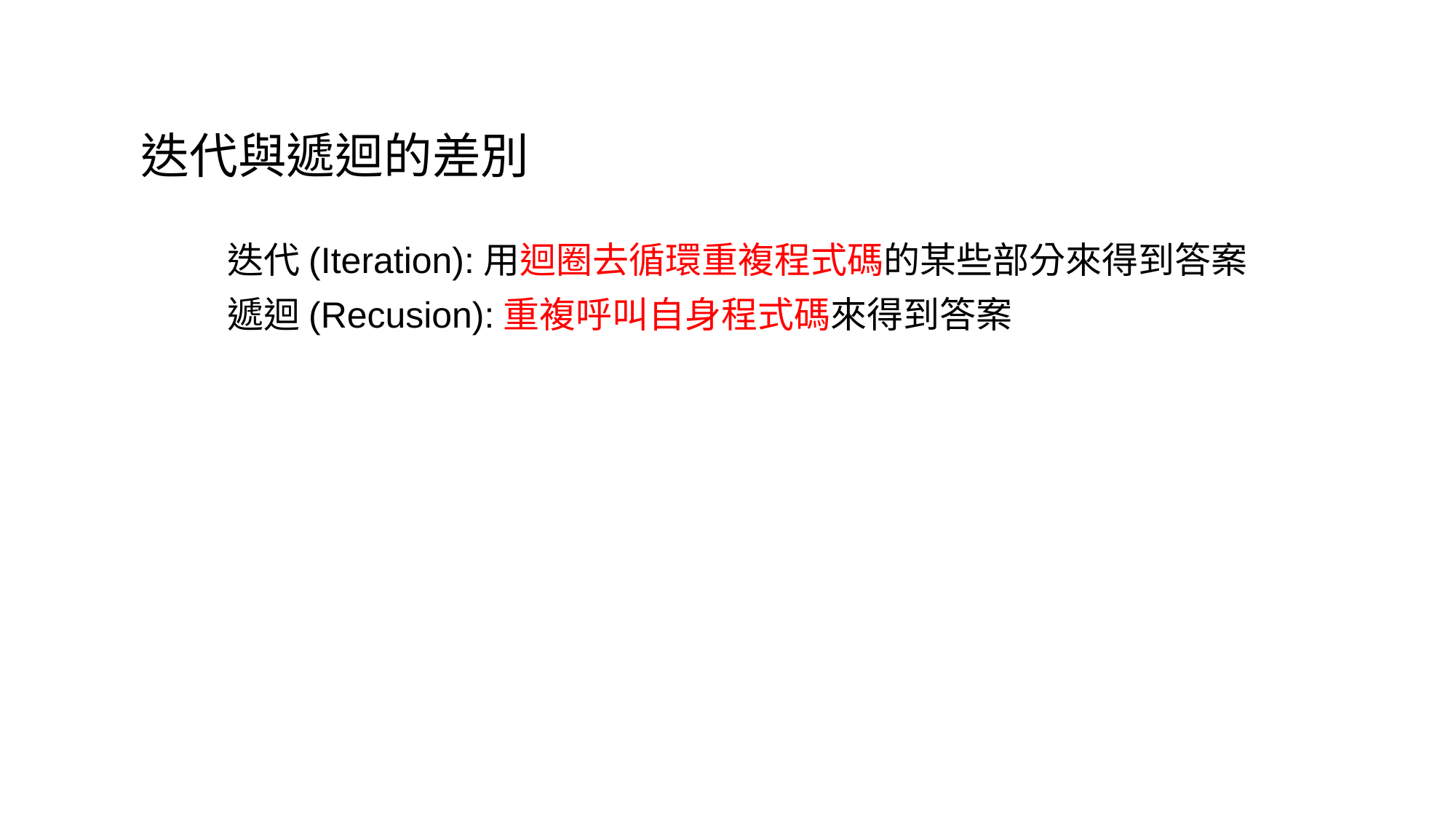

迭代與遞迴的差別
迭代(Iteration):用迴圈去循環重複程式碼的某些部分來得到答案
遞迴(Recusion):重複呼叫自身程式碼來得到答案